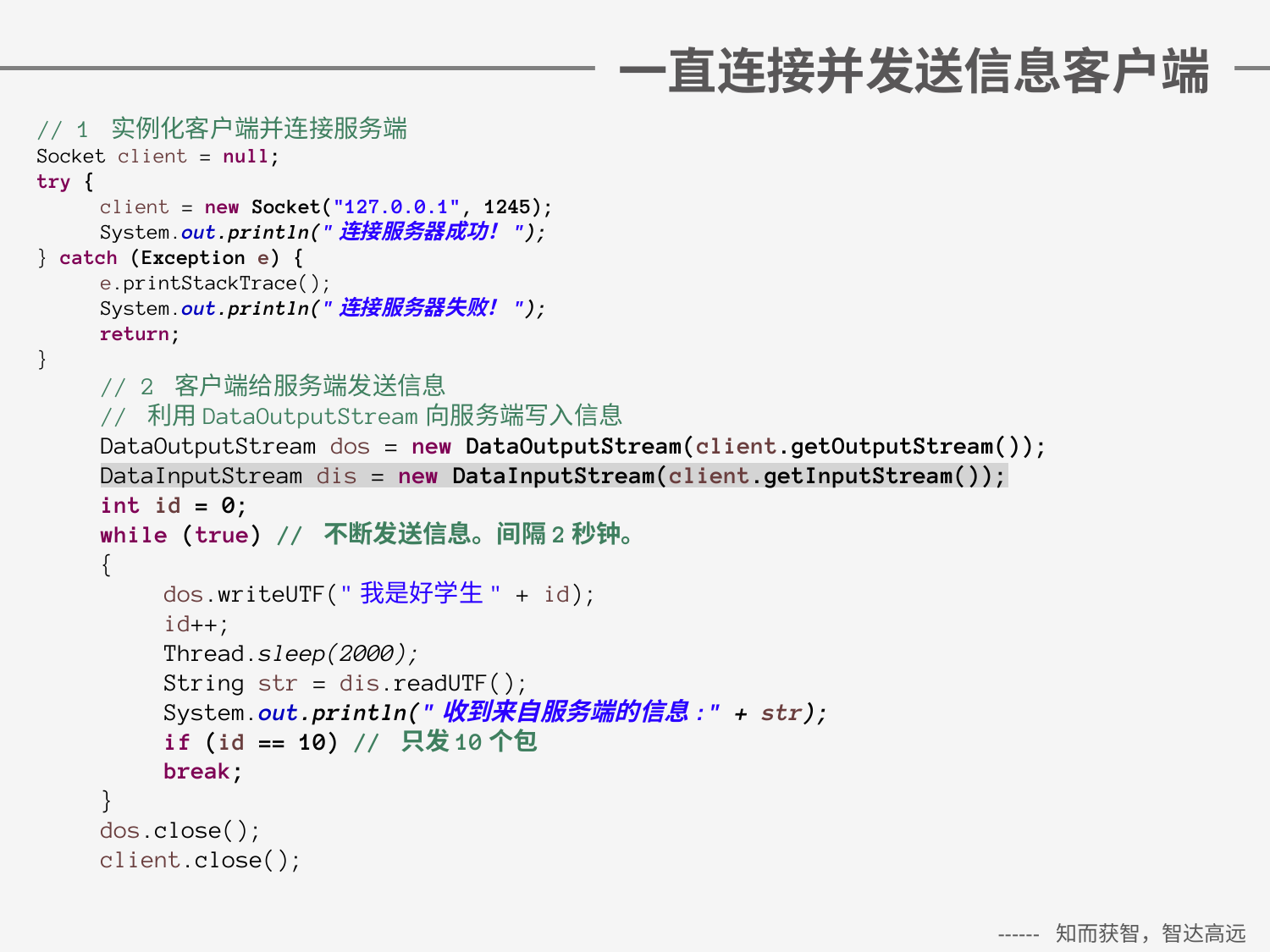

# 一直连接并发送信息客户端
// 1 实例化客户端并连接服务端
Socket client = null;
try {
client = new Socket("127.0.0.1", 1245);
System.out.println("连接服务器成功！");
} catch (Exception e) {
e.printStackTrace();
System.out.println("连接服务器失败！");
return;
}
// 2 客户端给服务端发送信息
// 利用DataOutputStream向服务端写入信息
DataOutputStream dos = new DataOutputStream(client.getOutputStream());
DataInputStream dis = new DataInputStream(client.getInputStream());
int id = 0;
while (true) // 不断发送信息。间隔2秒钟。
{
dos.writeUTF("我是好学生" + id);
id++;
Thread.sleep(2000);
String str = dis.readUTF();
System.out.println("收到来自服务端的信息:" + str);
if (id == 10) // 只发10个包
break;
}
dos.close();
client.close();